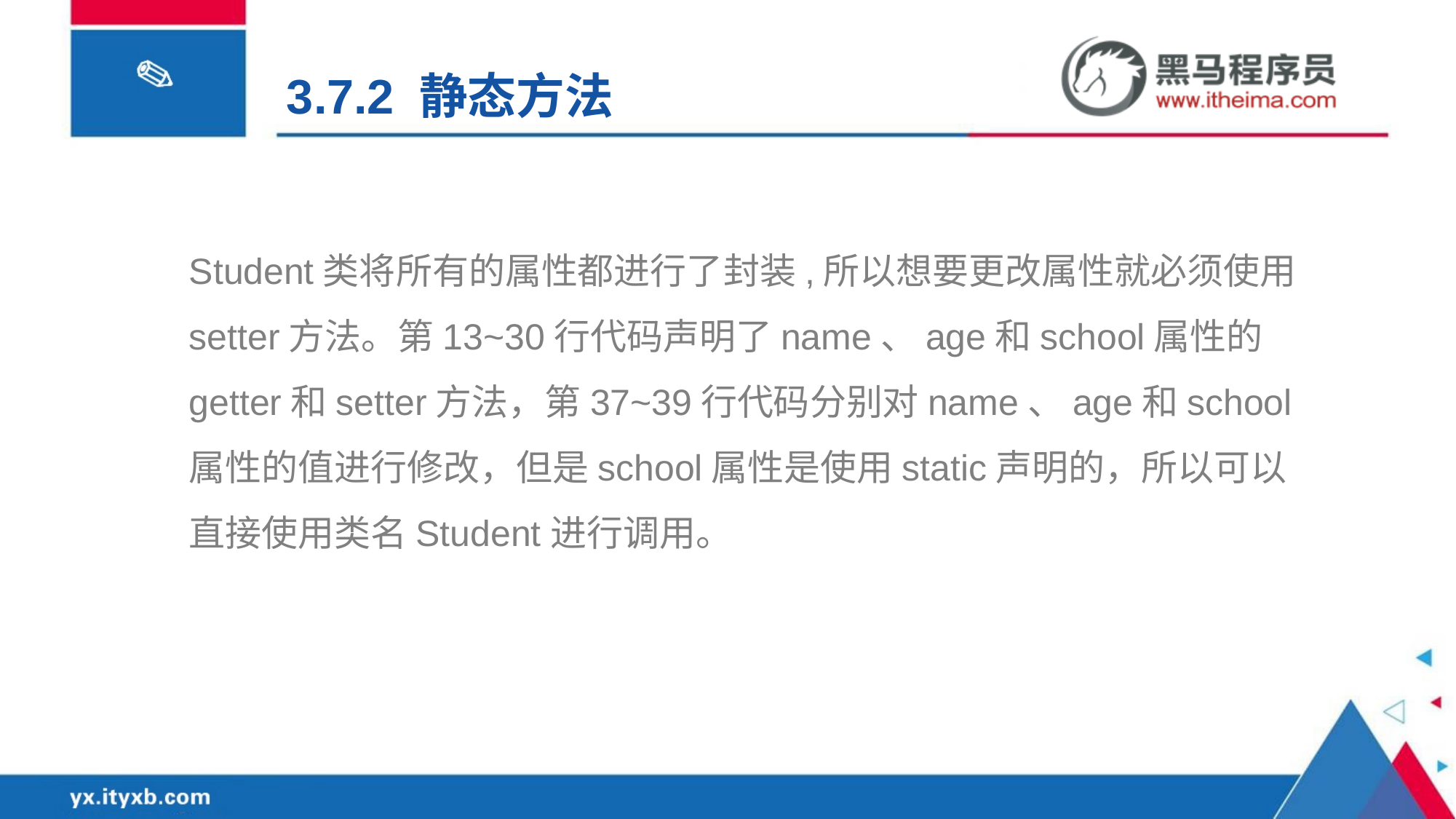

3.7.2 静态方法
Student类将所有的属性都进行了封装,所以想要更改属性就必须使用setter方法。第13~30行代码声明了name、age和school属性的getter和setter方法，第37~39行代码分别对name、age和school属性的值进行修改，但是school属性是使用static声明的，所以可以直接使用类名Student进行调用。